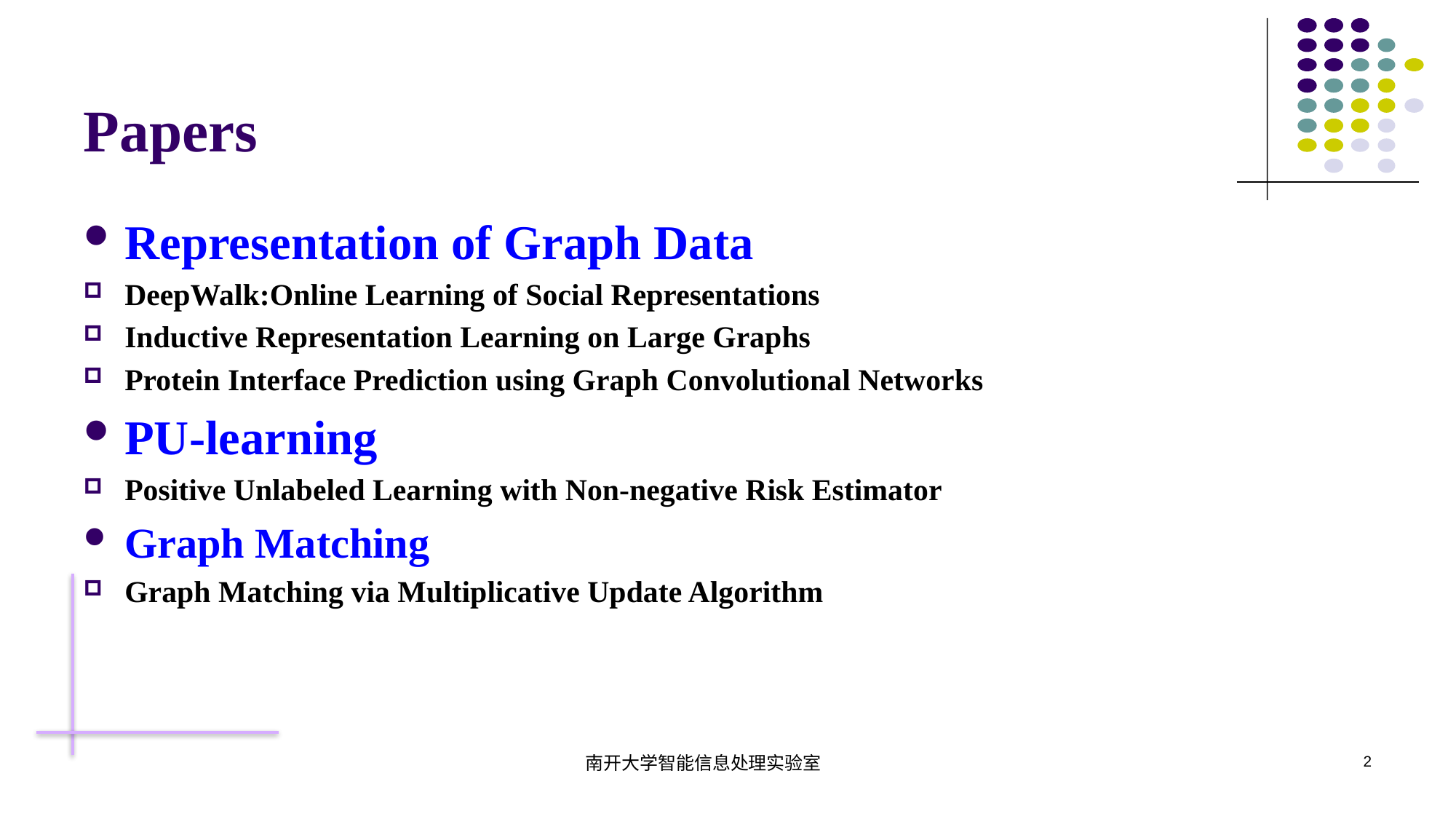

# Papers
Representation of Graph Data
DeepWalk:Online Learning of Social Representations
Inductive Representation Learning on Large Graphs
Protein Interface Prediction using Graph Convolutional Networks
PU-learning
Positive Unlabeled Learning with Non-negative Risk Estimator
Graph Matching
Graph Matching via Multiplicative Update Algorithm

南开大学智能信息处理实验室
2